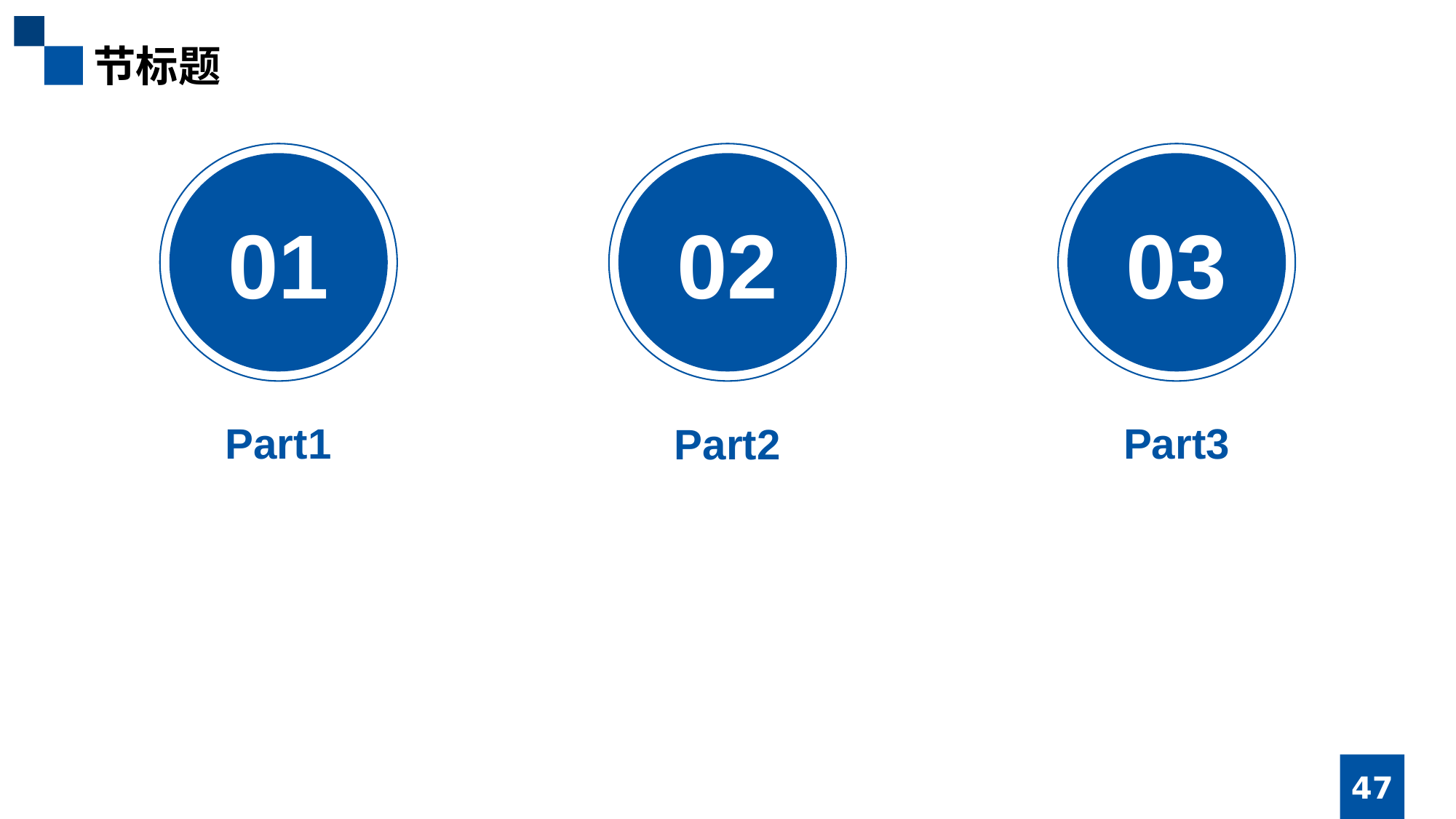

节标题

01

02

03
Part1
Part3
Part2
47